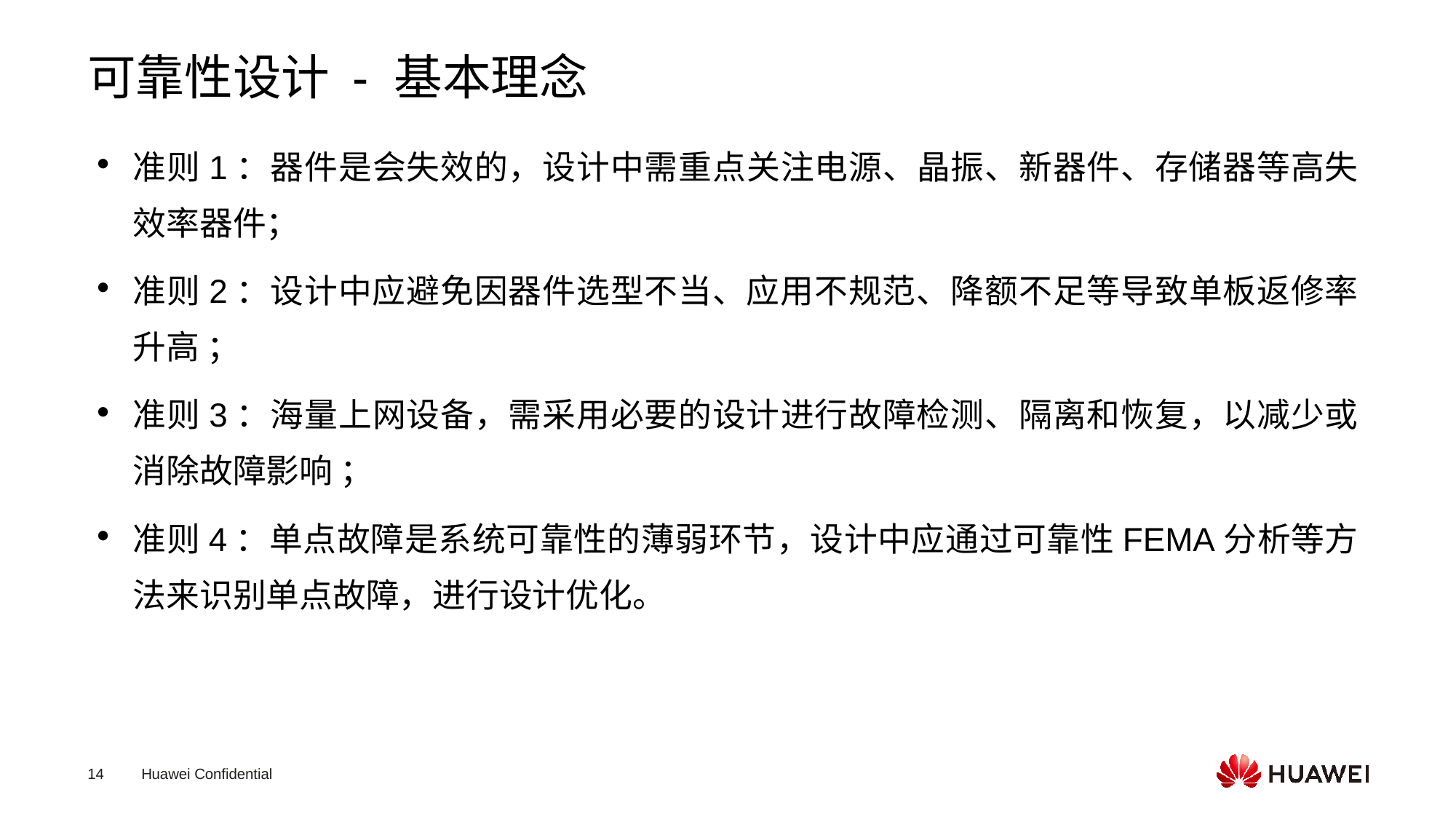

# 可靠性设计 - 基本理念
准则1：器件是会失效的，设计中需重点关注电源、晶振、新器件、存储器等高失效率器件；
准则2：设计中应避免因器件选型不当、应用不规范、降额不足等导致单板返修率升高 ；
准则3：海量上网设备，需采用必要的设计进行故障检测、隔离和恢复，以减少或消除故障影响 ；
准则4：单点故障是系统可靠性的薄弱环节，设计中应通过可靠性FEMA分析等方法来识别单点故障，进行设计优化。